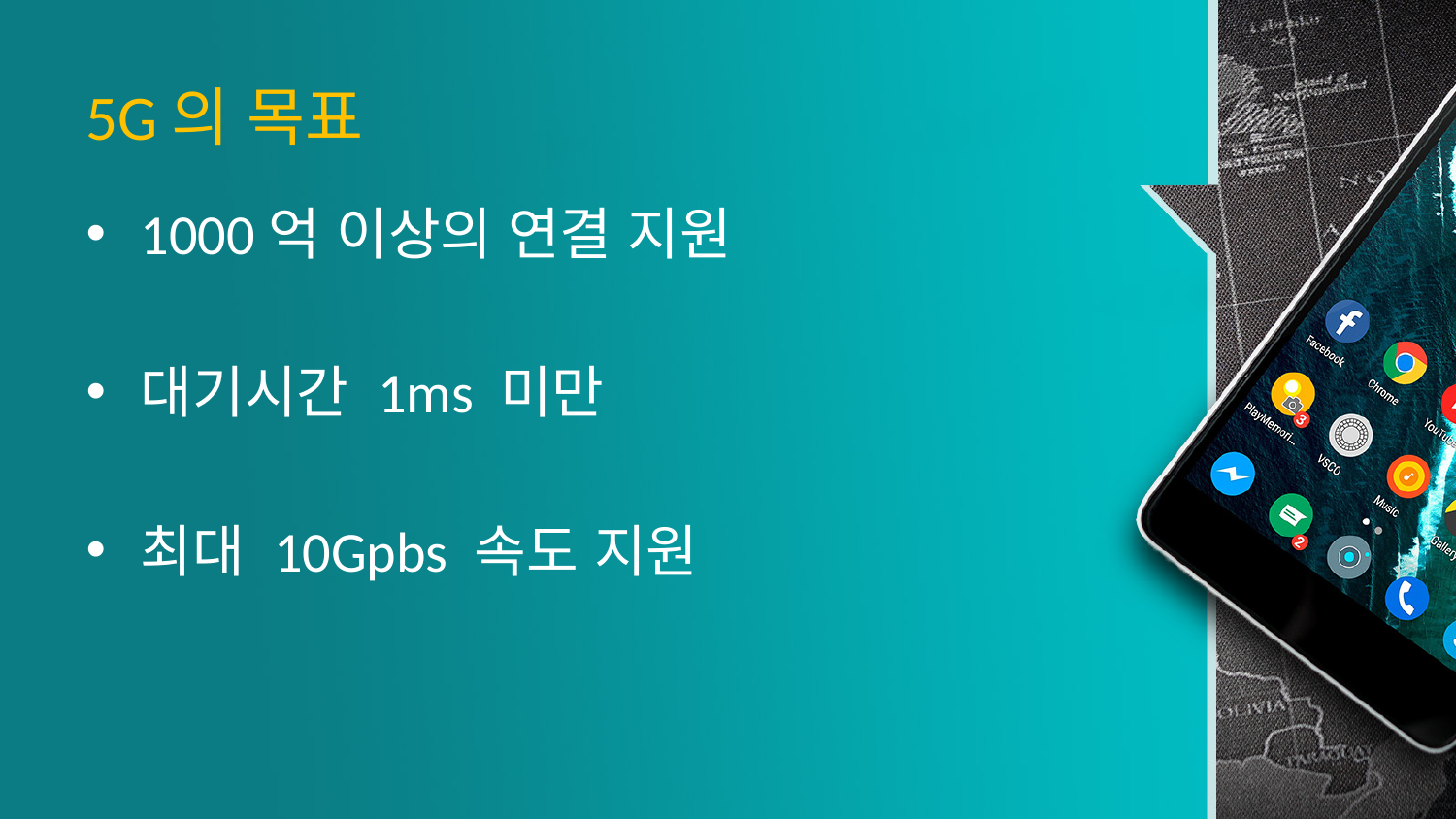

# 5G의 목표
1000억 이상의 연결 지원

대기시간 1ms 미만

최대 10Gpbs 속도 지원